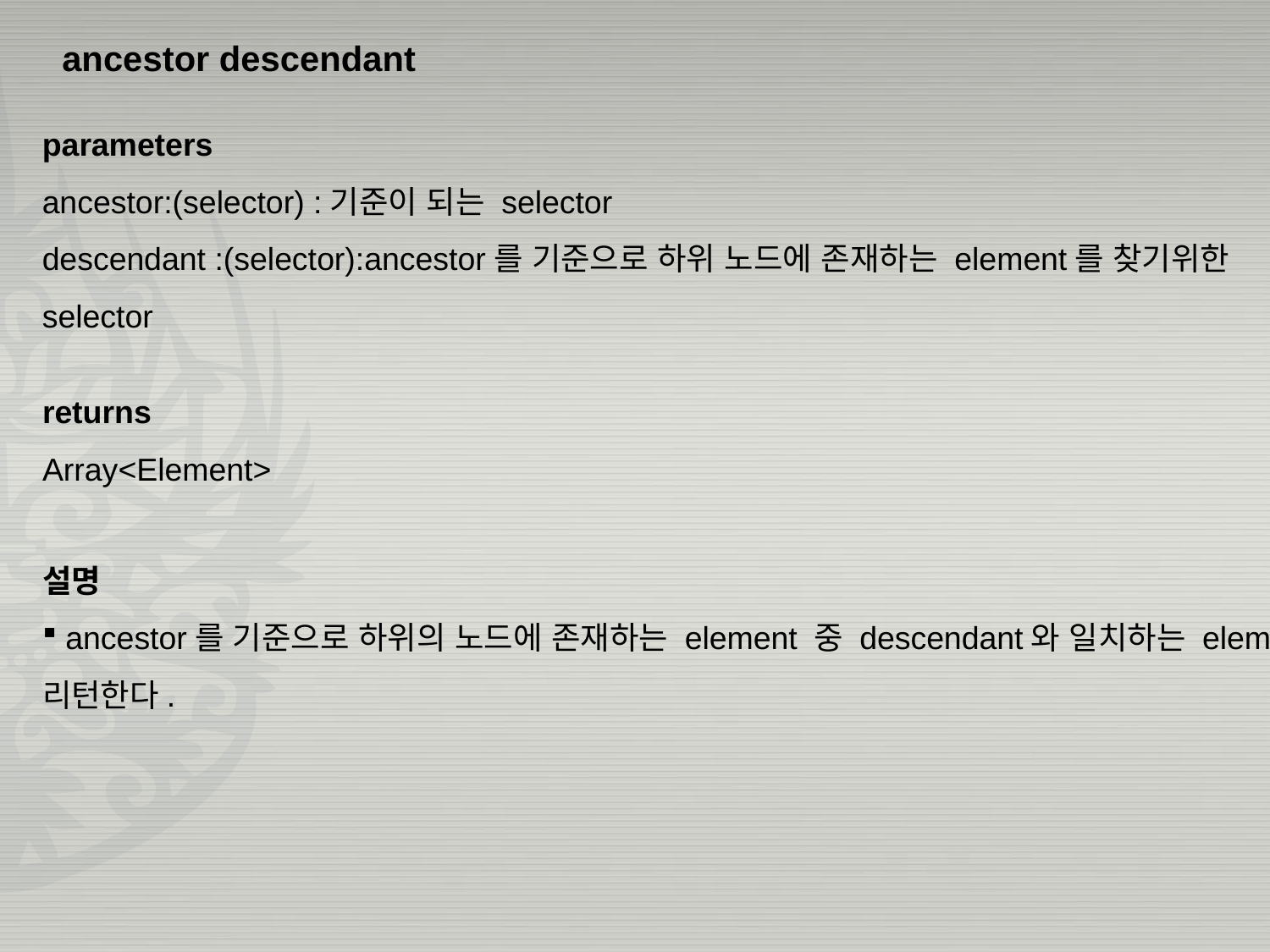

ancestor descendant
parameters
ancestor:(selector) :기준이 되는 selector
descendant :(selector):ancestor를 기준으로 하위 노드에 존재하는 element를 찾기위한 selector
returns
Array<Element>
설명
 ancestor를 기준으로 하위의 노드에 존재하는 element 중 descendant와 일치하는 element를 리턴한다.